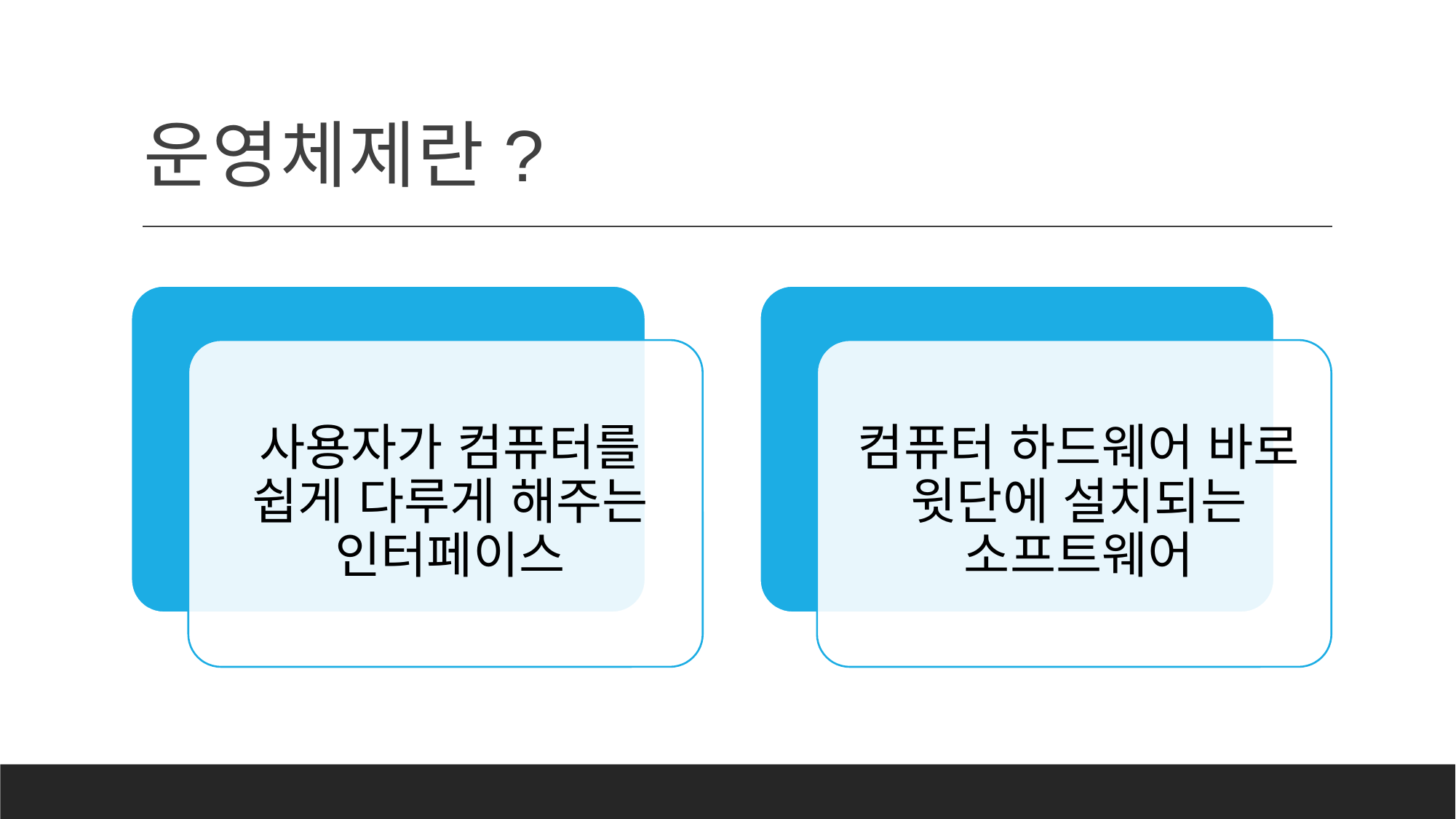

# 운영체제란?
사용자가 컴퓨터를 쉽게 다루게 해주는 인터페이스
컴퓨터 하드웨어 바로 윗단에 설치되는 소프트웨어